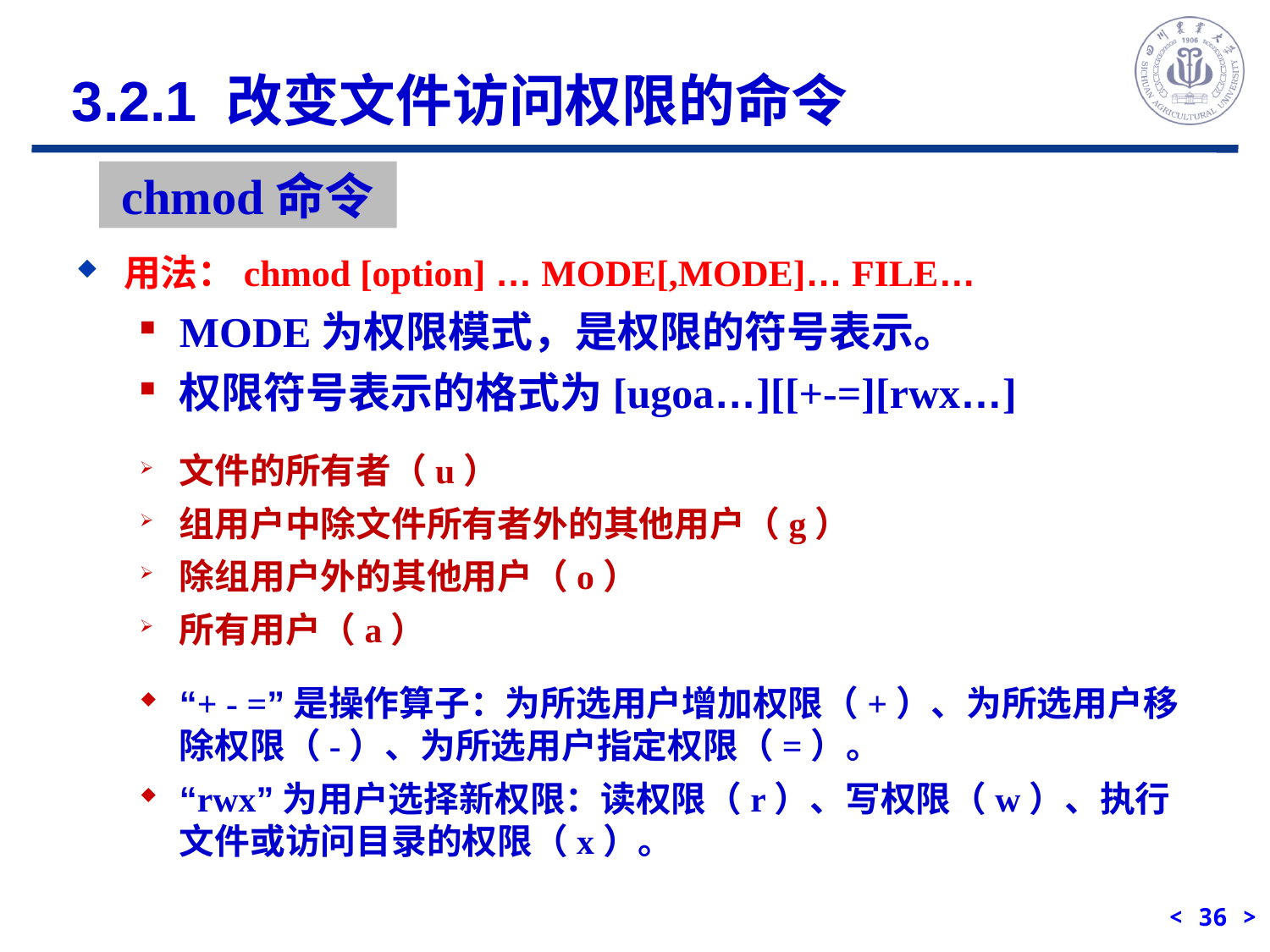

3.2.1 改变文件访问权限的命令
chmod命令
用法：chmod [option] … MODE[,MODE]… FILE…
MODE为权限模式，是权限的符号表示。
权限符号表示的格式为[ugoa…][[+-=][rwx…]
文件的所有者（u）
组用户中除文件所有者外的其他用户（g）
除组用户外的其他用户（o）
所有用户（a）
“+ - =”是操作算子：为所选用户增加权限（+）、为所选用户移除权限（-）、为所选用户指定权限（=）。
“rwx”为用户选择新权限：读权限（r）、写权限（w）、执行文件或访问目录的权限（x）。